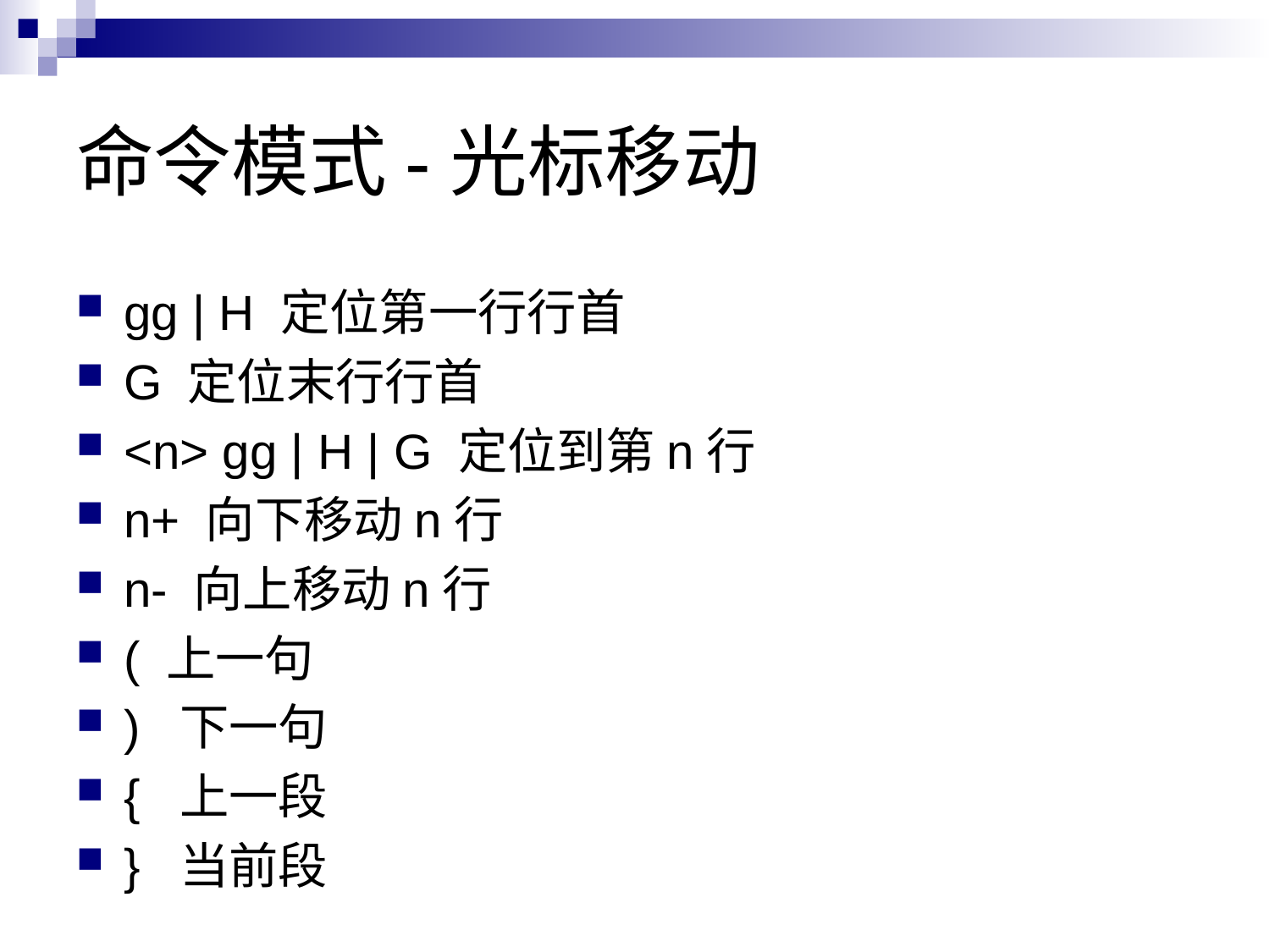

# 命令模式-光标移动
gg | H 定位第一行行首
G 定位末行行首
<n> gg | H | G 定位到第n行
n+ 向下移动n行
n- 向上移动n行
( 上一句
)  下一句
{  上一段
}  当前段